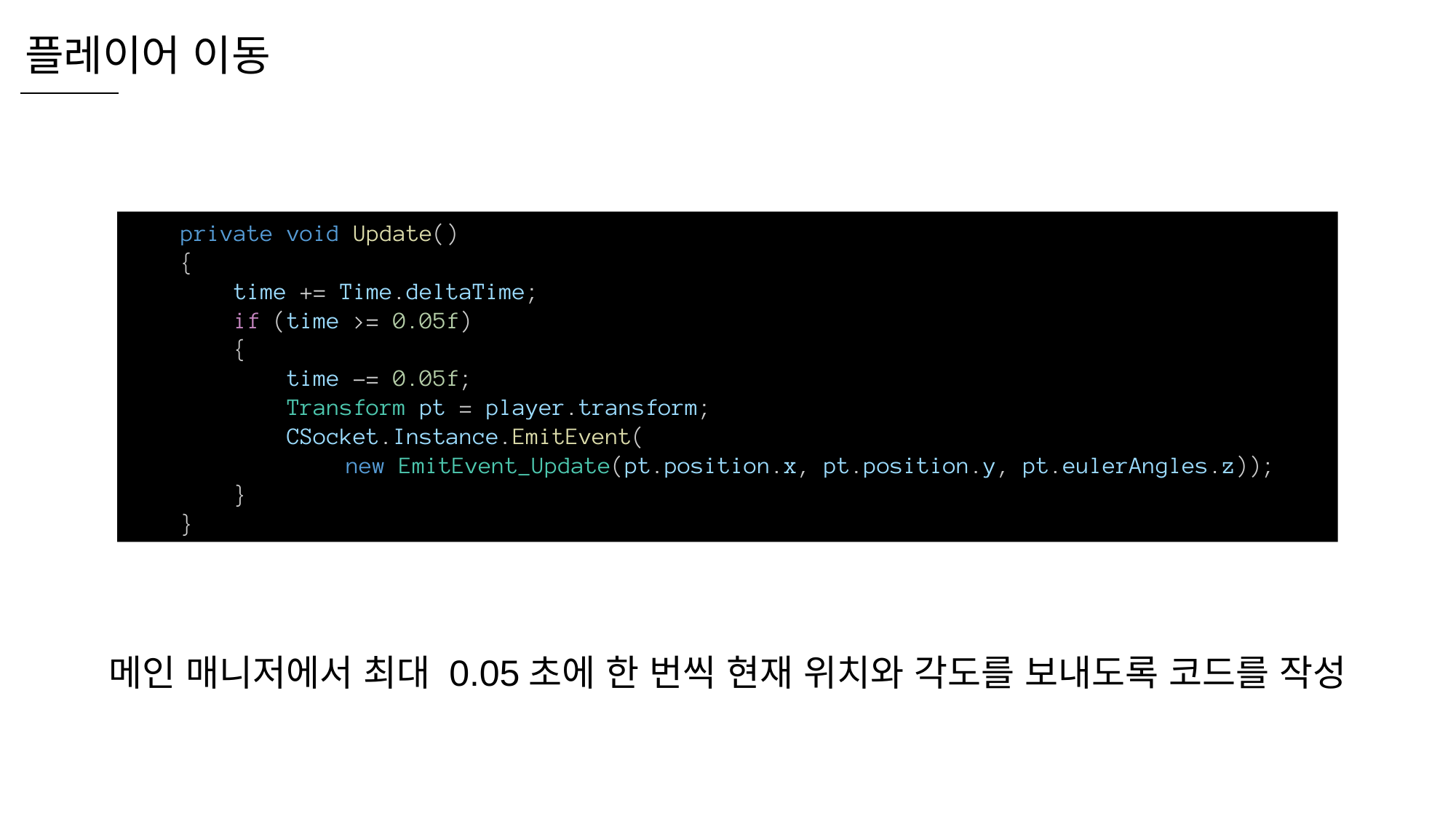

플레이어 이동
    private void Update()
    {
        time += Time.deltaTime;
        if (time >= 0.05f)
        {
            time -= 0.05f;
            Transform pt = player.transform;
            CSocket.Instance.EmitEvent(
		new EmitEvent_Update(pt.position.x, pt.position.y, pt.eulerAngles.z));
        }
    }
메인 매니저에서 최대 0.05초에 한 번씩 현재 위치와 각도를 보내도록 코드를 작성